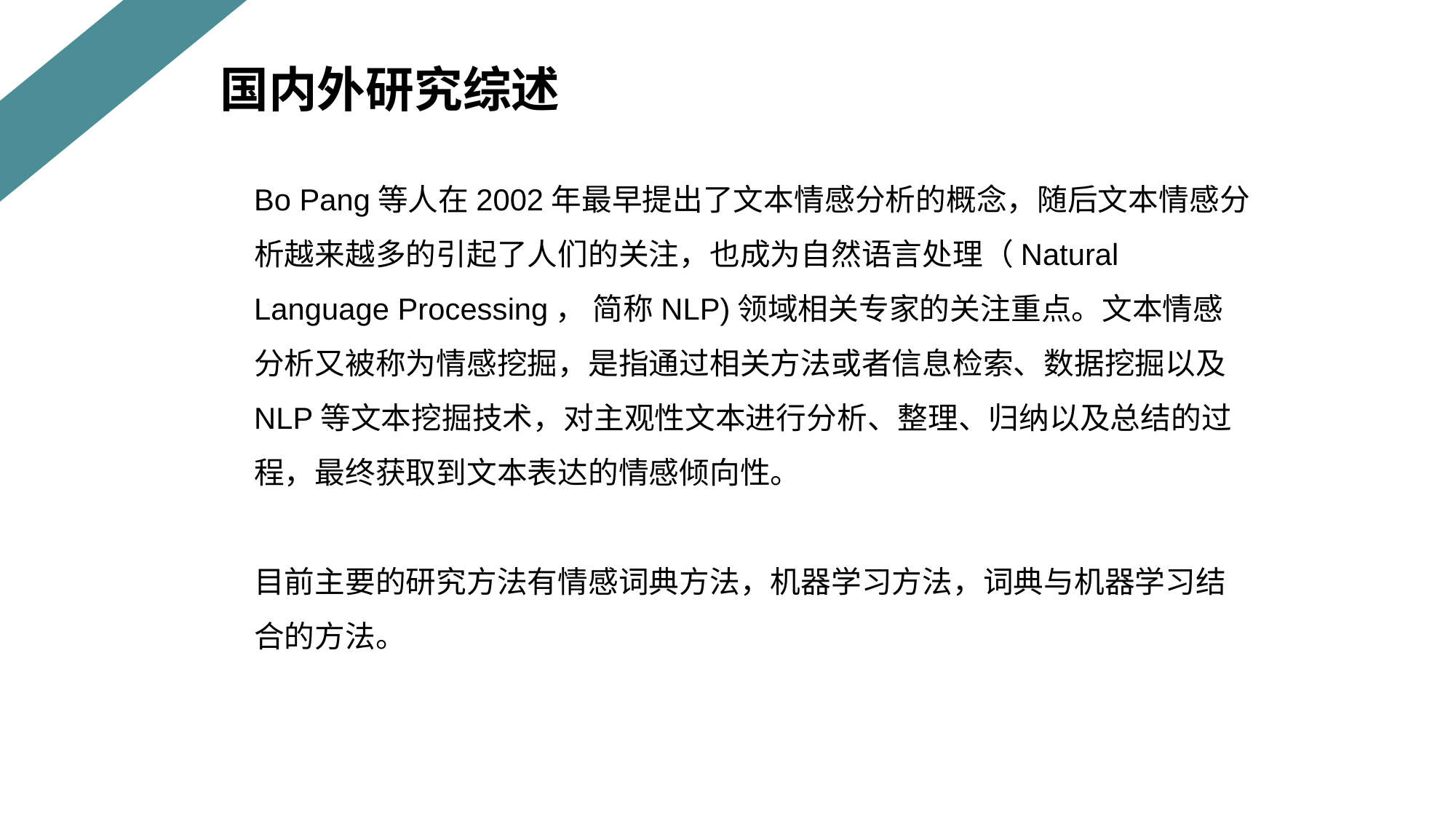

国内外研究综述
Bo Pang等人在2002年最早提出了文本情感分析的概念，随后文本情感分析越来越多的引起了人们的关注，也成为自然语言处理（Natural Language Processing， 简称NLP)领域相关专家的关注重点。文本情感分析又被称为情感挖掘，是指通过相关方法或者信息检索、数据挖掘以及NLP等文本挖掘技术，对主观性文本进行分析、整理、归纳以及总结的过程，最终获取到文本表达的情感倾向性。

目前主要的研究方法有情感词典方法，机器学习方法，词典与机器学习结合的方法。